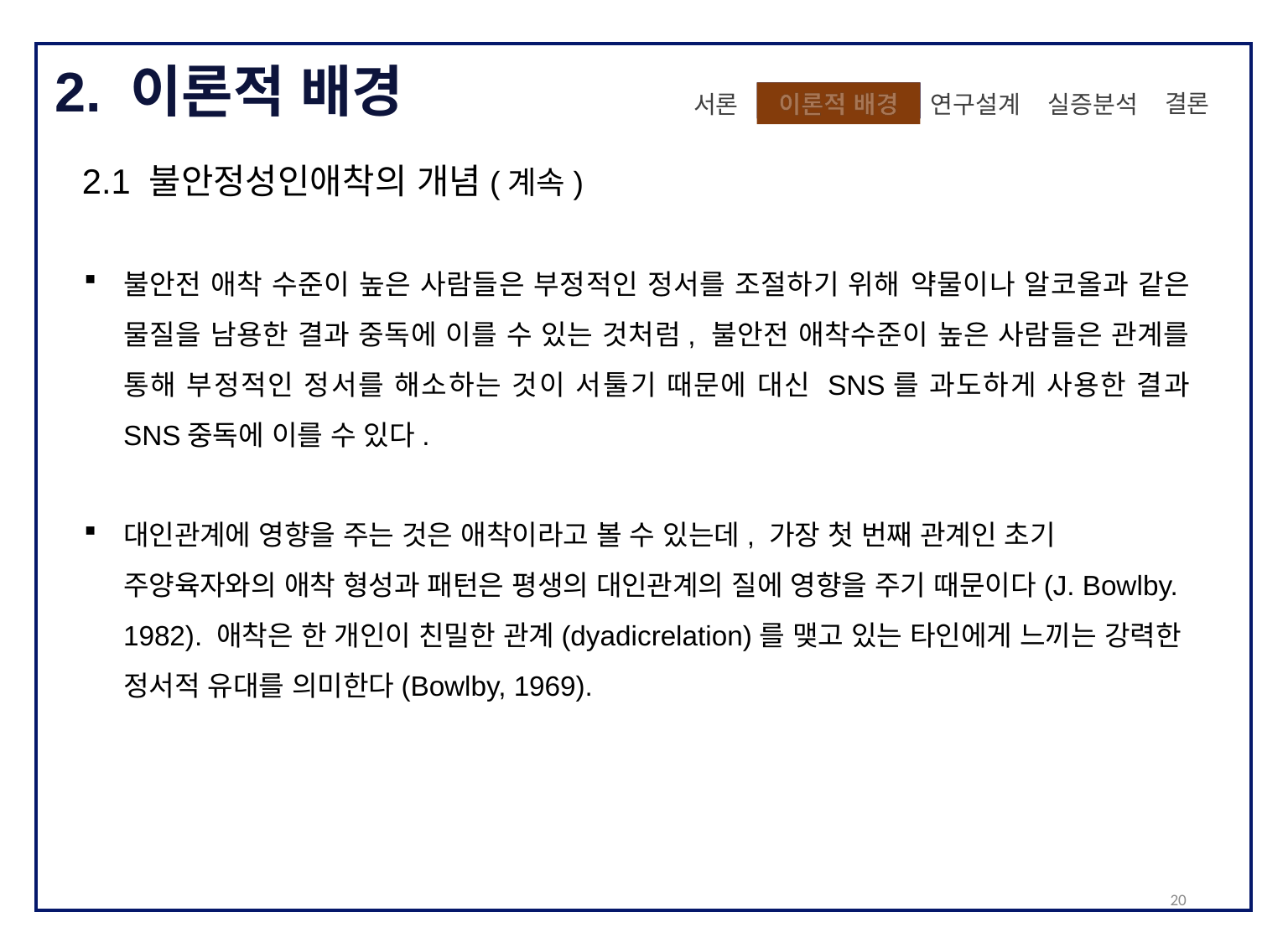

2. 이론적 배경
 결론
실증분석
이론적 배경

 연구설계
서론
2.1 불안정성인애착의 개념(계속)

불안전 애착 수준이 높은 사람들은 부정적인 정서를 조절하기 위해 약물이나 알코올과 같은 물질을 남용한 결과 중독에 이를 수 있는 것처럼, 불안전 애착수준이 높은 사람들은 관계를 통해 부정적인 정서를 해소하는 것이 서툴기 때문에 대신 SNS를 과도하게 사용한 결과 SNS중독에 이를 수 있다.

대인관계에 영향을 주는 것은 애착이라고 볼 수 있는데, 가장 첫 번째 관계인 초기 주양육자와의 애착 형성과 패턴은 평생의 대인관계의 질에 영향을 주기 때문이다(J. Bowlby. 1982). 애착은 한 개인이 친밀한 관계(dyadicrelation)를 맺고 있는 타인에게 느끼는 강력한 정서적 유대를 의미한다(Bowlby, 1969).

20